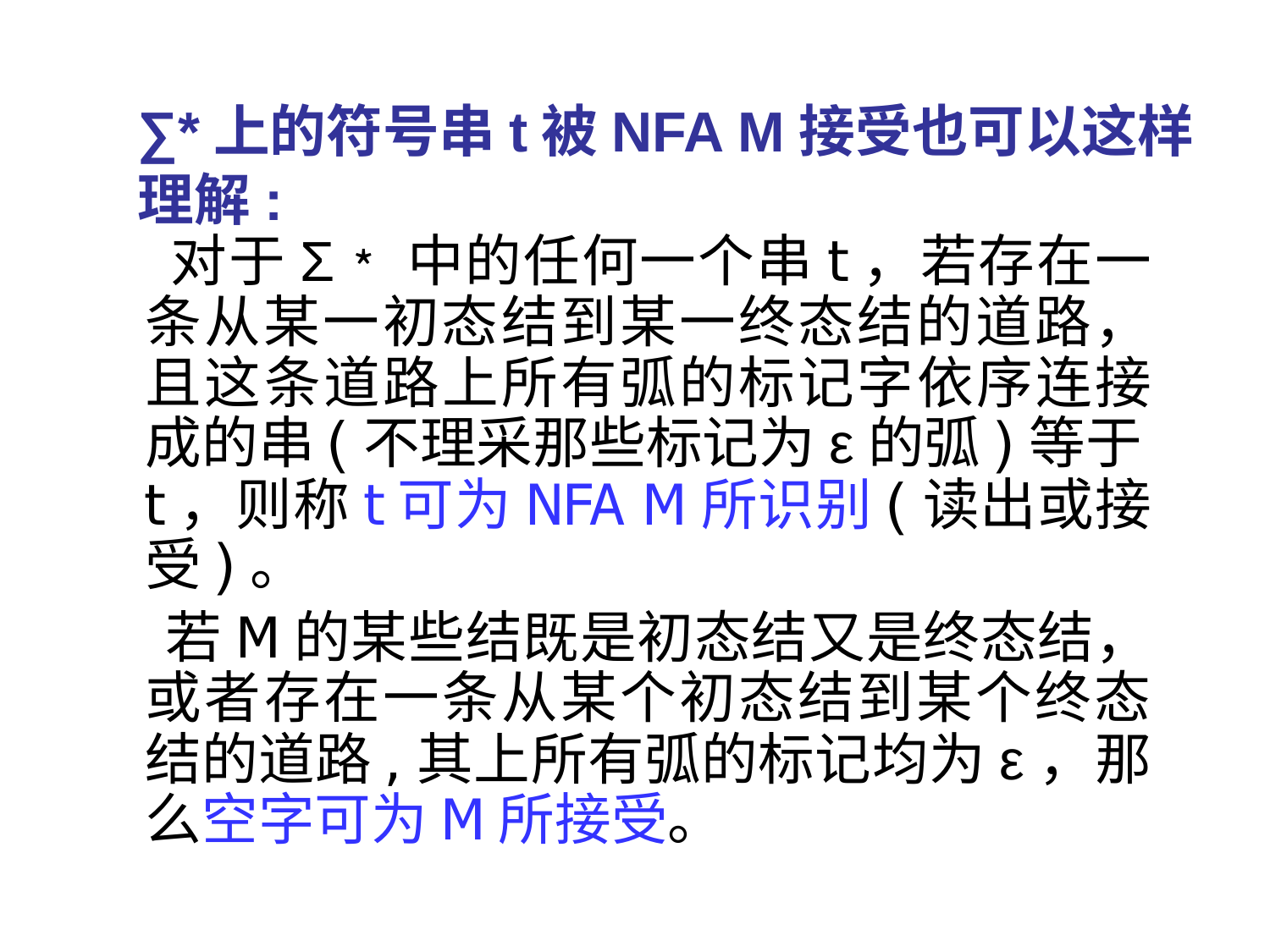

# ∑*上的符号串t被NFA M接受也可以这样理解:
    对于Σ﹡中的任何一个串t，若存在一条从某一初态结到某一终态结的道路，且这条道路上所有弧的标记字依序连接成的串(不理采那些标记为ε的弧)等于t，则称t可为NFA M所识别(读出或接受)。
    若M的某些结既是初态结又是终态结，或者存在一条从某个初态结到某个终态结的道路,其上所有弧的标记均为ε，那么空字可为M所接受。

30